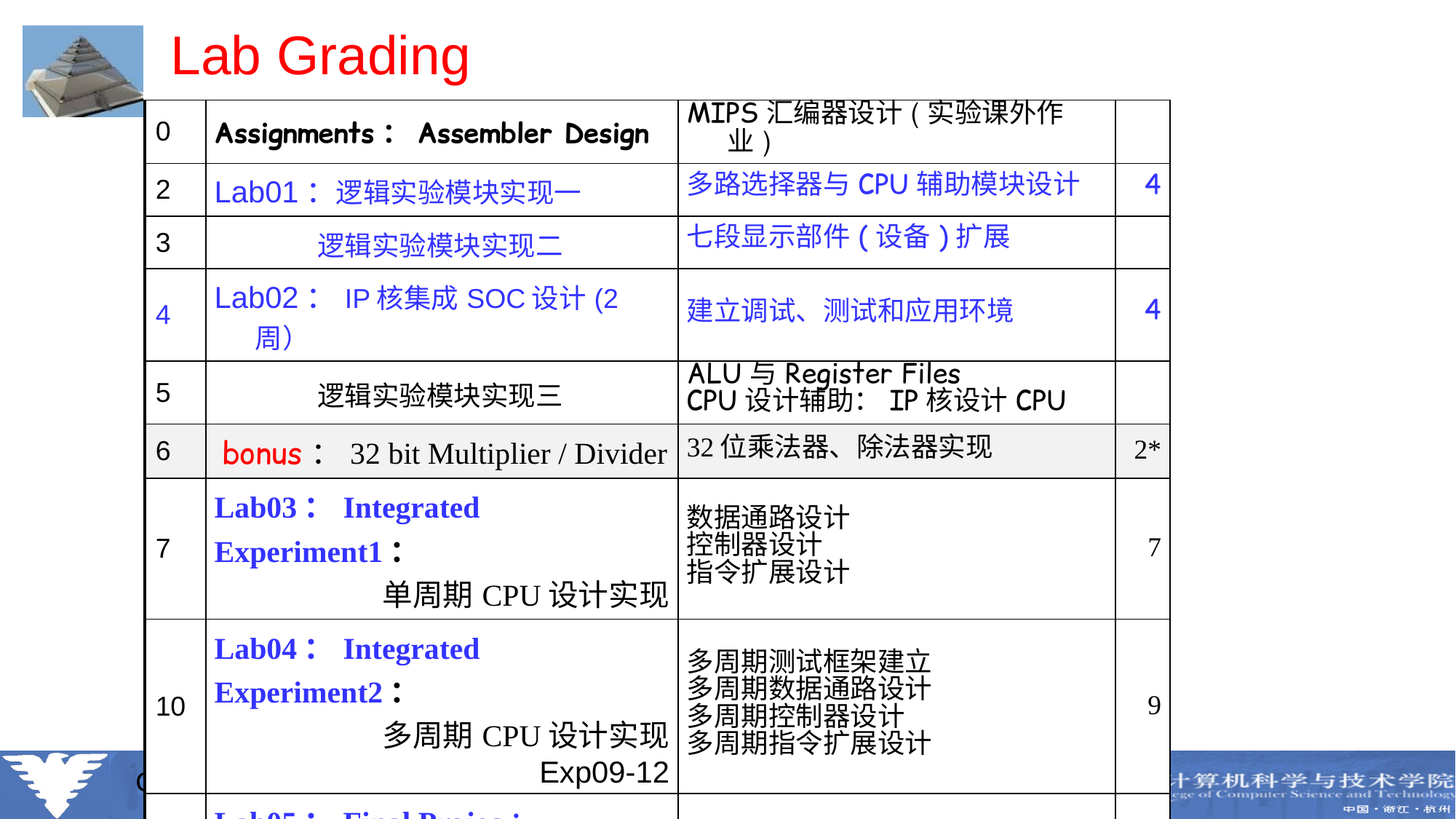

# Lab Grading
| 0 | Assignments：Assembler Design | MIPS汇编器设计(实验课外作业) |  |
| --- | --- | --- | --- |
| 2 | Lab01：逻辑实验模块实现一 | 多路选择器与CPU辅助模块设计 | 4 |
| 3 | 逻辑实验模块实现二 | 七段显示部件(设备)扩展 |  |
| 4 | Lab02：IP核集成SOC设计(2周） | 建立调试、测试和应用环境 | 4 |
| 5 | 逻辑实验模块实现三 | ALU与Register Files CPU设计辅助：IP核设计CPU |  |
| 6 | bonus：32 bit Multiplier / Divider | 32位乘法器、除法器实现 | 2\* |
| 7 | Lab03：Integrated Experiment1： 单周期CPU设计实现 | 数据通路设计 控制器设计 指令扩展设计 | 7 |
| 10 | Lab04：Integrated Experiment2： 多周期CPU设计实现 Exp09-12 | 多周期测试框架建立 多周期数据通路设计 多周期控制器设计 多周期指令扩展设计 | 9 |
| 13 | Lab05：Final Projec： CPU simple application微程序控制器/简单SOC应用设计 | 基本I/O设备扩展实现(简单IO接口) 含完整的应用程序 | 6 |
| 15 | bonus： MIPS中断扩展\* | MIPS中断功能及应用实现 | 3\* |